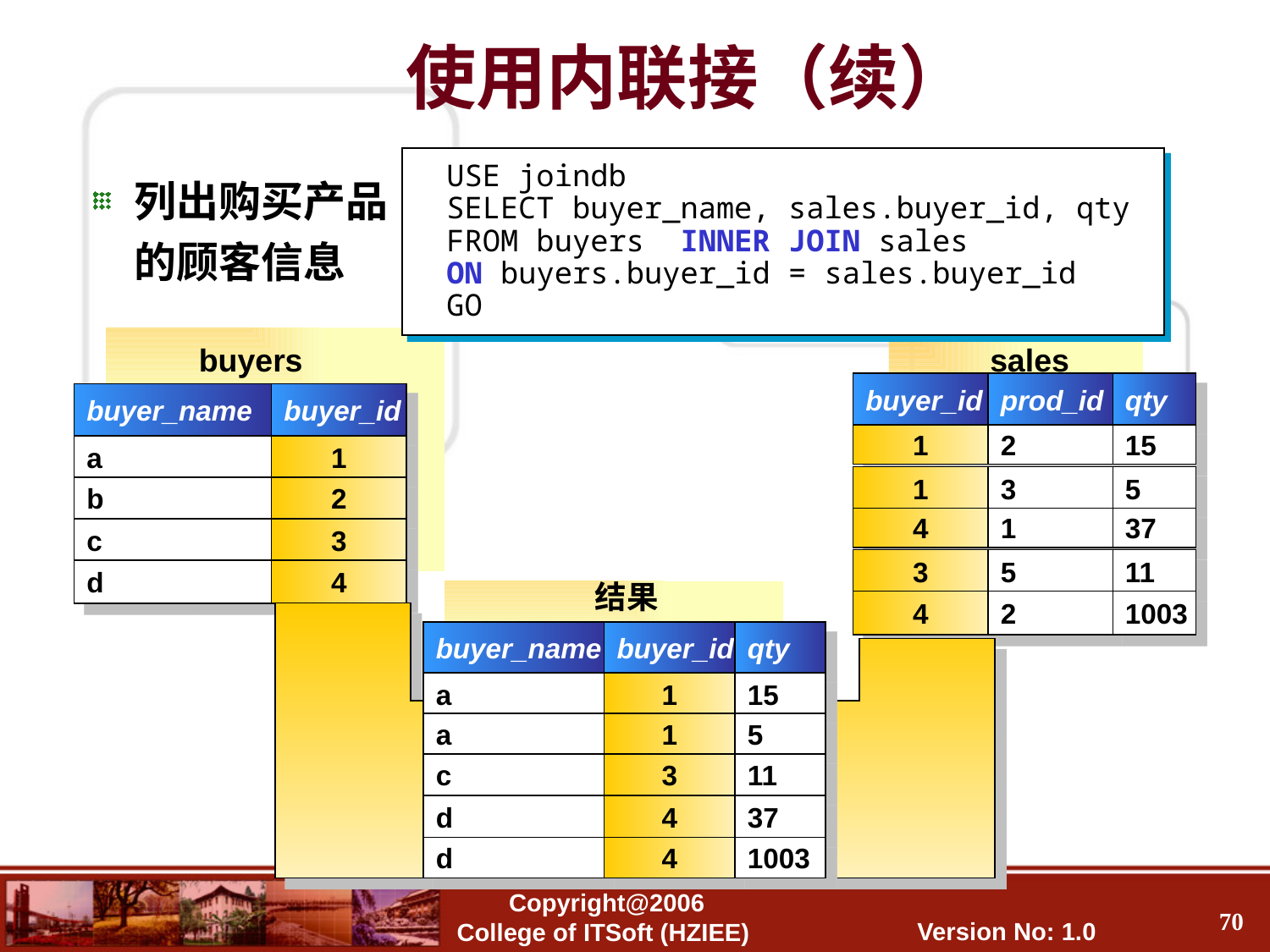

使用内联接（续）
USE joindb
SELECT buyer_name, sales.buyer_id, qty
FROM buyers  INNER JOIN sales
ON buyers.buyer_id = sales.buyer_id
GO
列出购买产品的顾客信息

buyers
buyer_name
buyer_id
a
1
b
2
c
3
d
4
sales
buyer_id
prod_id
qty
1
2
15
1
3
5
4
1
37
3
5
11
4
2
1003
结果

buyer_name
buyer_id
qty
a
1
15
a
1
5
c
3
11
d
4
37
d
4
1003